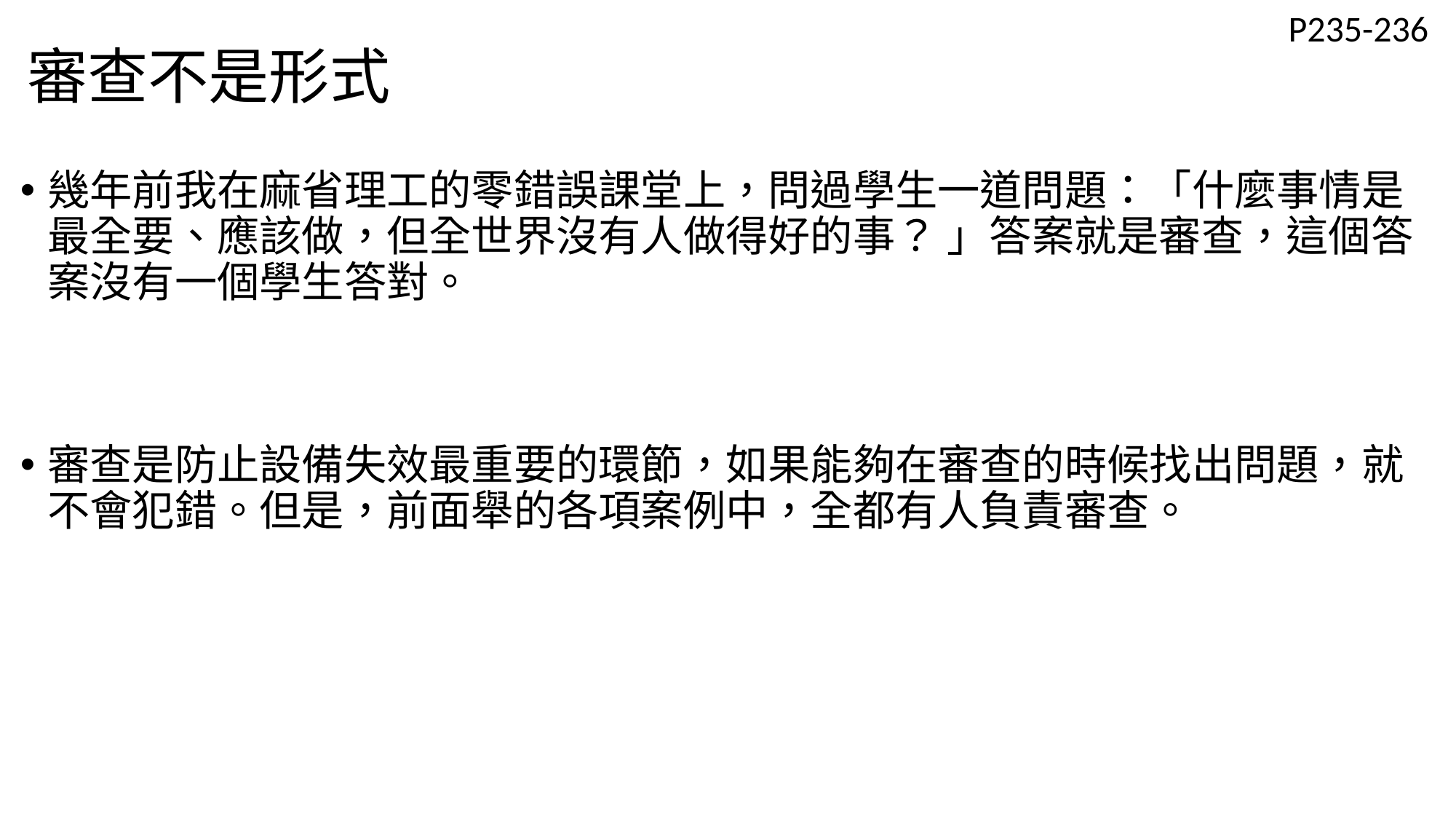

# 審查不是形式
P235-236
幾年前我在麻省理工的零錯誤課堂上，問過學生一道問題：「什麼事情是最全要、應該做，但全世界沒有人做得好的事？ 」答案就是審查，這個答案沒有一個學生答對。

審查是防止設備失效最重要的環節，如果能夠在審查的時候找出問題，就不會犯錯。但是，前面舉的各項案例中，全都有人負責審查。